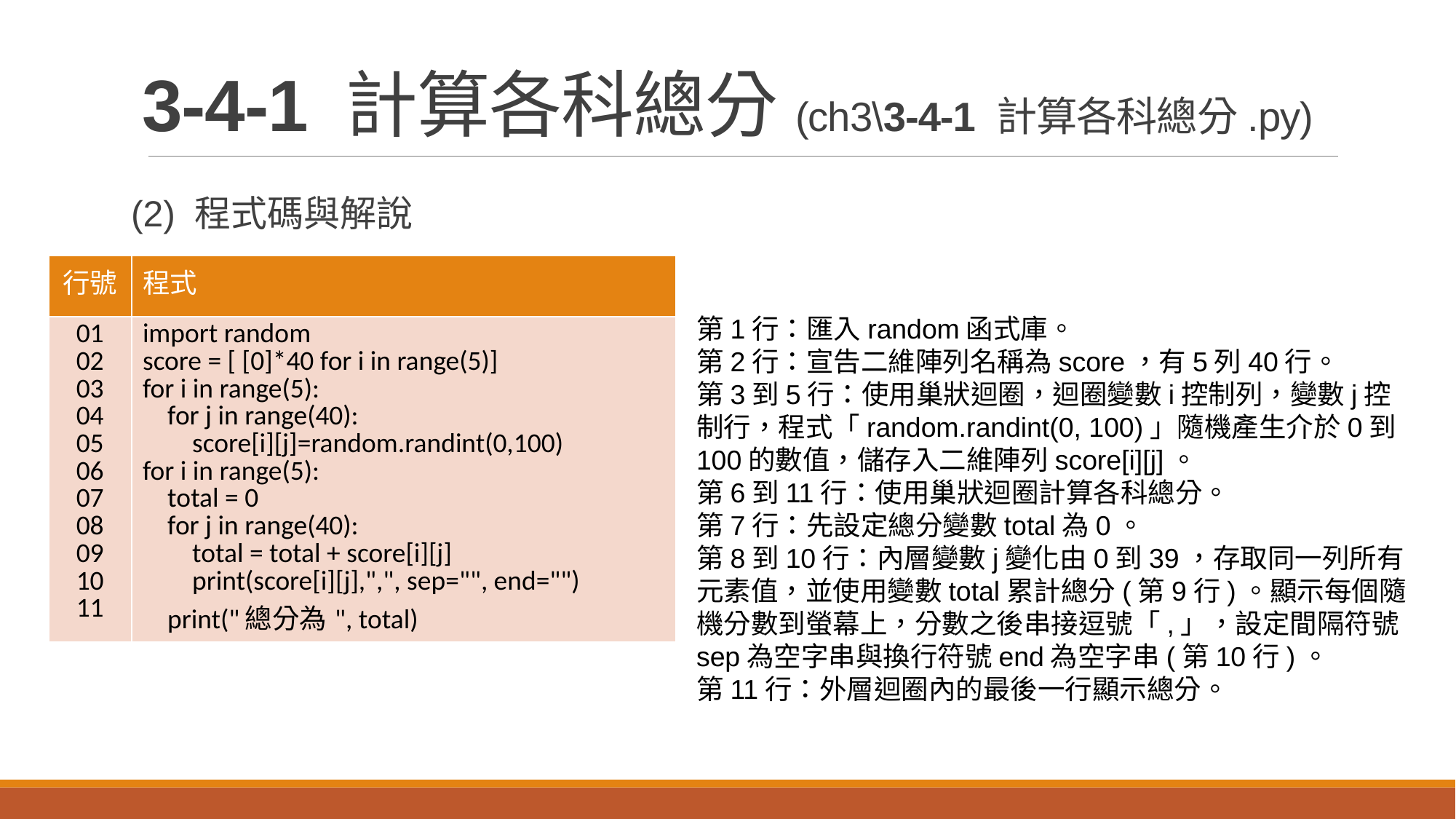

# 3-4-1 計算各科總分(ch3\3-4-1 計算各科總分.py)
(2) 程式碼與解說

| 行號 | 程式 |
| --- | --- |
| 01 02 03 04 05 06 07 08 09 10 11 | import random score = [ [0]\*40 for i in range(5)] for i in range(5): for j in range(40): score[i][j]=random.randint(0,100) for i in range(5): total = 0 for j in range(40): total = total + score[i][j] print(score[i][j],",", sep="", end="") print("總分為", total) |
第1行：匯入random函式庫。
第2行：宣告二維陣列名稱為score，有5列40行。
第3到5行：使用巢狀迴圈，迴圈變數i控制列，變數j控制行，程式「random.randint(0, 100)」隨機產生介於0到100的數值，儲存入二維陣列score[i][j]。
第6到11行：使用巢狀迴圈計算各科總分。
第7行：先設定總分變數total為0。
第8到10行：內層變數j變化由0到39，存取同一列所有元素值，並使用變數total累計總分(第9行)。顯示每個隨機分數到螢幕上，分數之後串接逗號「,」，設定間隔符號sep為空字串與換行符號end為空字串(第10行)。
第11行：外層迴圈內的最後一行顯示總分。